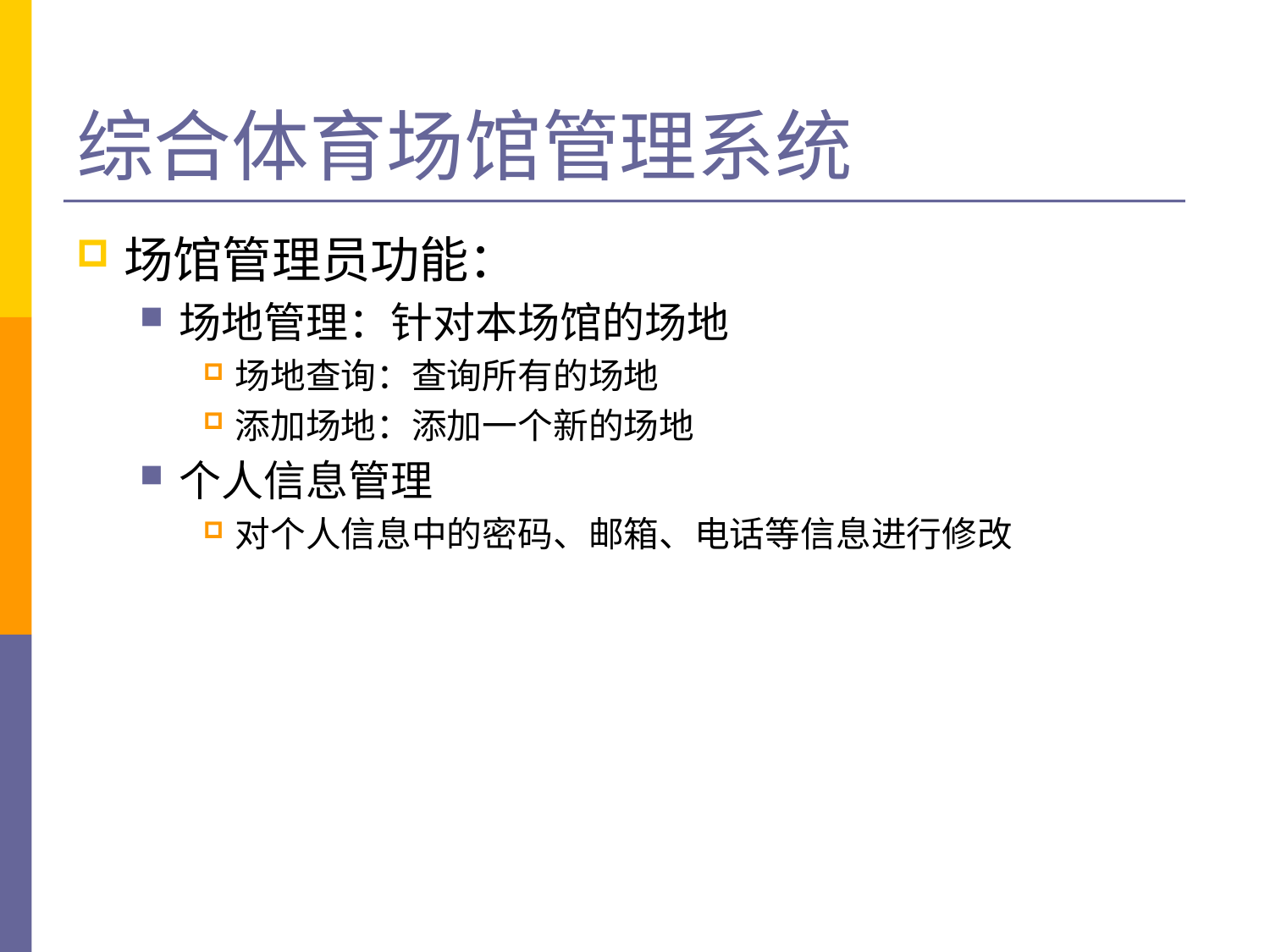

# 综合体育场馆管理系统
场馆管理员功能：
场地管理：针对本场馆的场地
场地查询：查询所有的场地
添加场地：添加一个新的场地
个人信息管理
对个人信息中的密码、邮箱、电话等信息进行修改